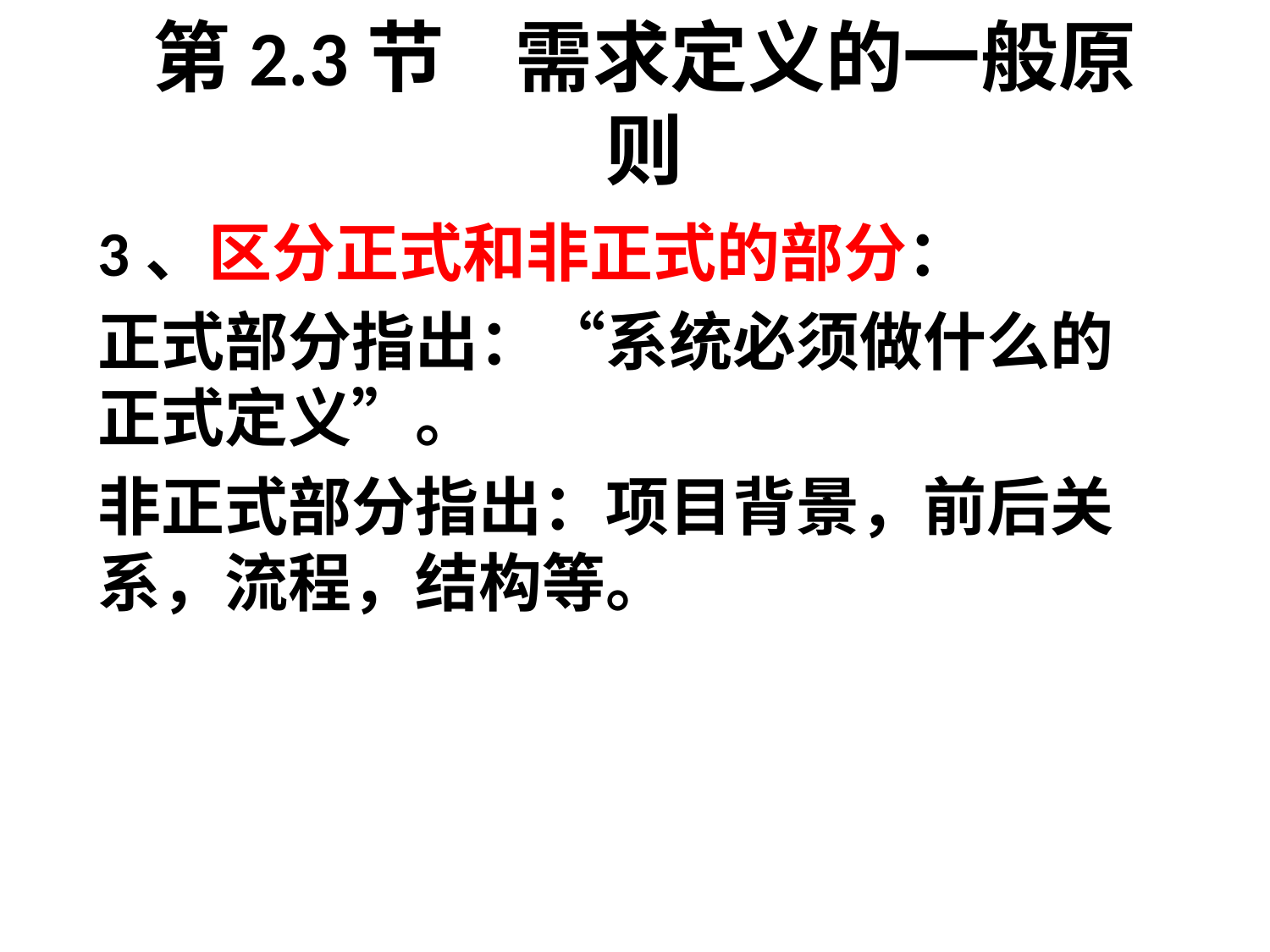

# 第2.3节    需求定义的一般原则
3、区分正式和非正式的部分：
正式部分指出：“系统必须做什么的正式定义”。
非正式部分指出：项目背景，前后关系，流程，结构等。